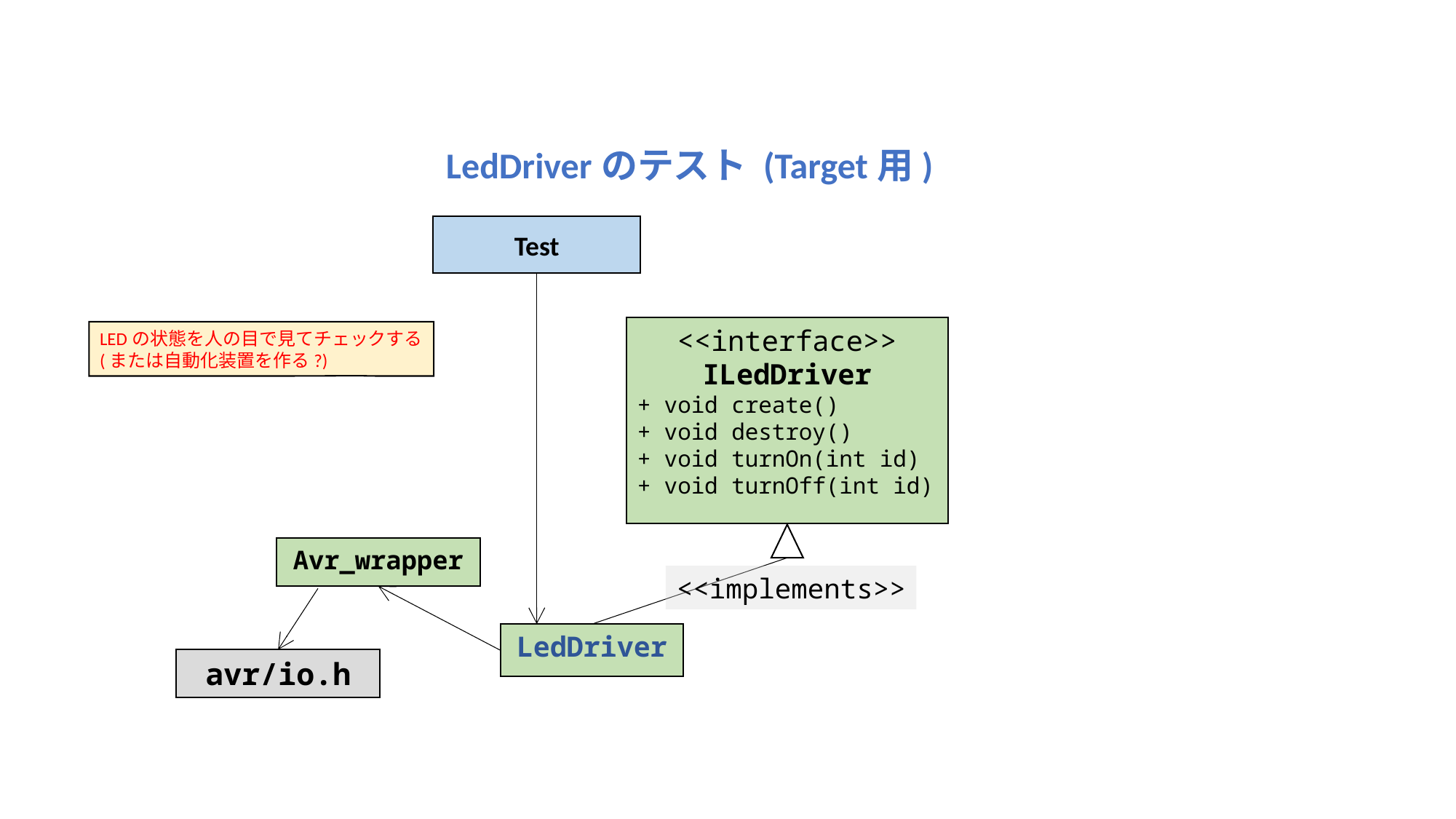

LedDriverのテスト (Target用)
Test
<<interface>>
ILedDriver
+ void create()
+ void destroy()
+ void turnOn(int id)
+ void turnOff(int id)
LEDの状態を人の目で見てチェックする
(または自動化装置を作る?)

Avr_wrapper
<<implements>>
LedDriver
avr/io.h